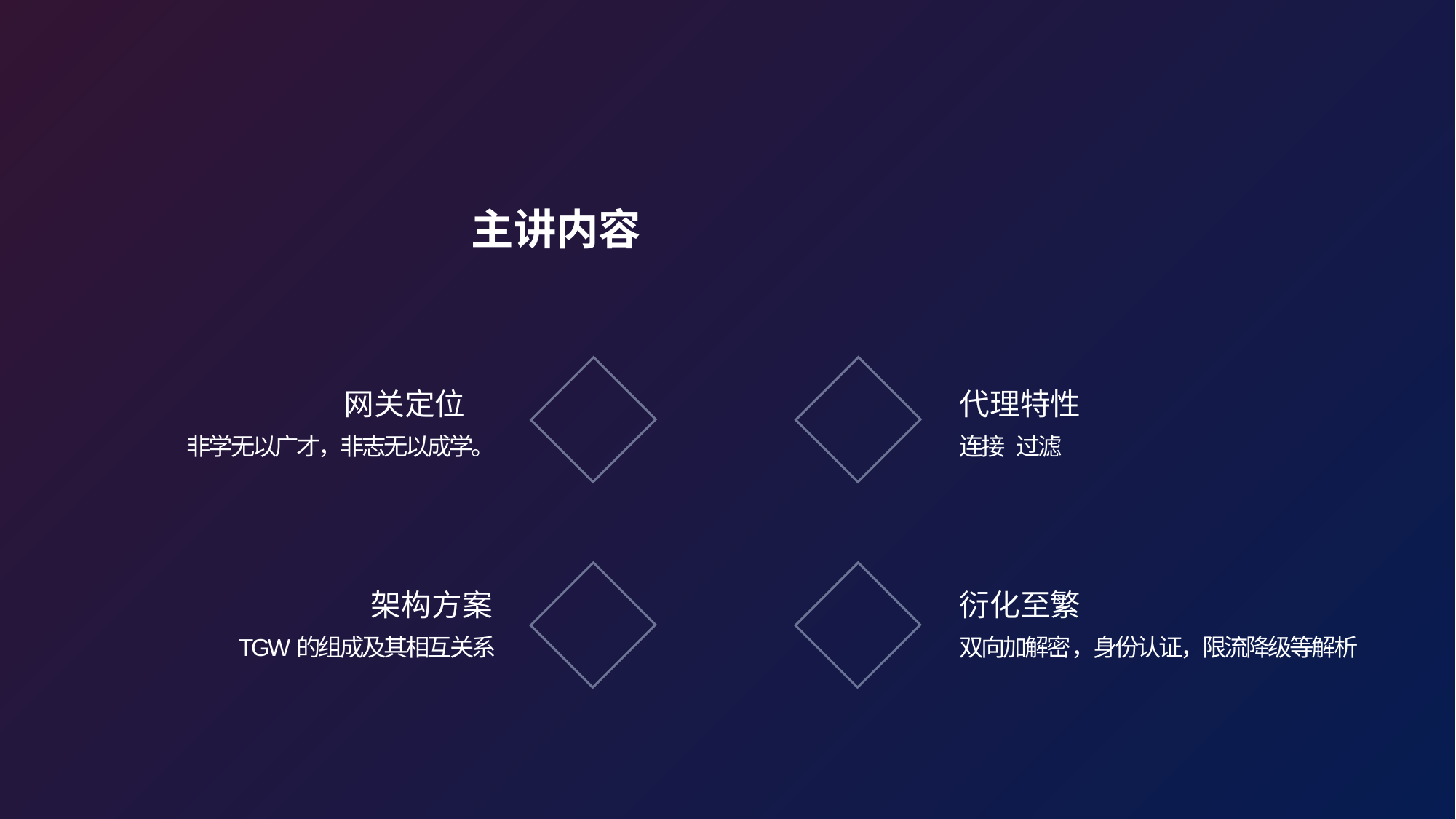

主讲内容
1
3
网关定位
非学无以广才，非志无以成学。
代理特性
连接    过滤
2
4
架构方案
TGW的组成及其相互关系
衍化至繁
双向加解密，身份认证，限流降级等解析